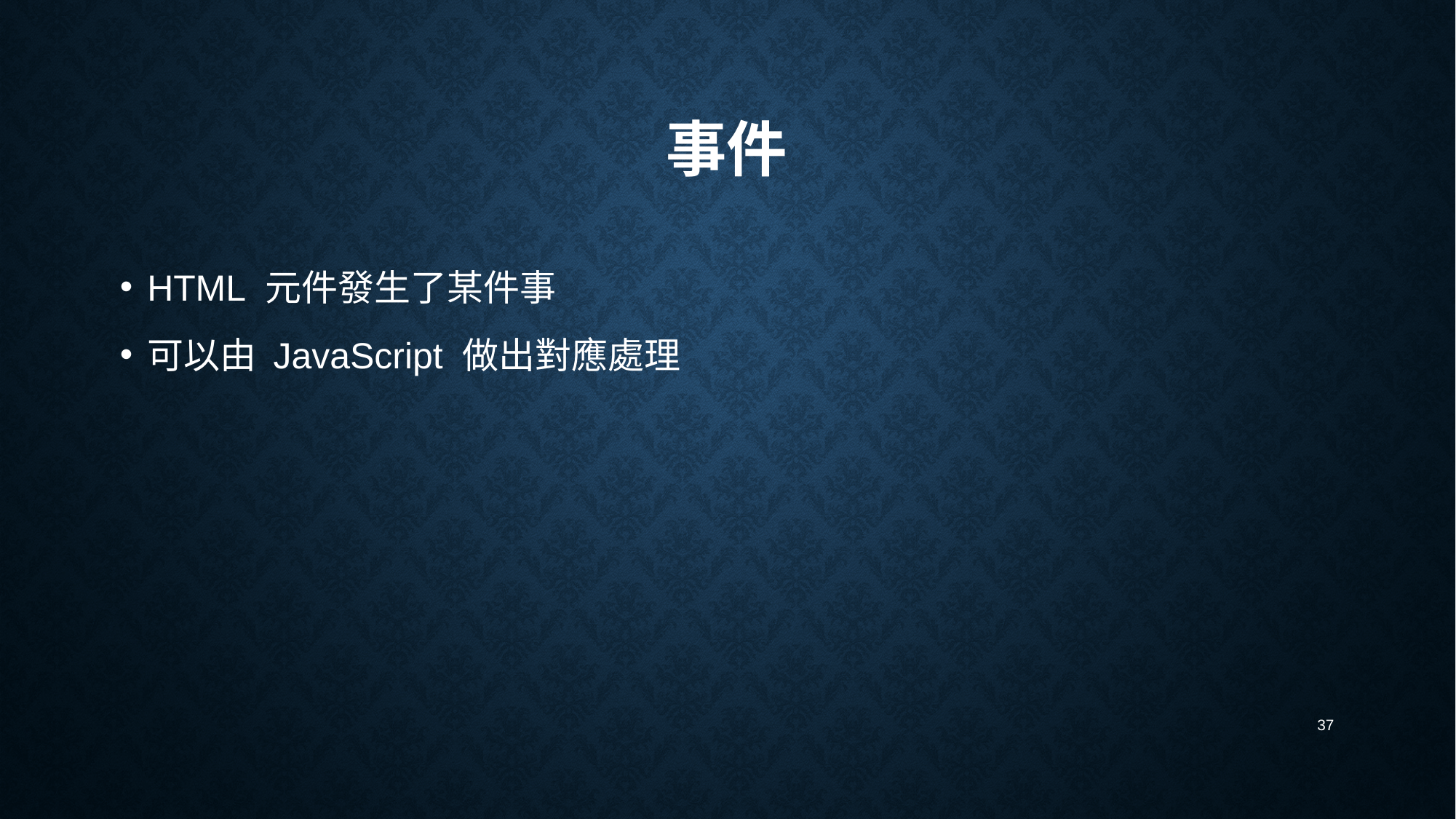

# 事件
HTML 元件發生了某件事
可以由 JavaScript 做出對應處理
37